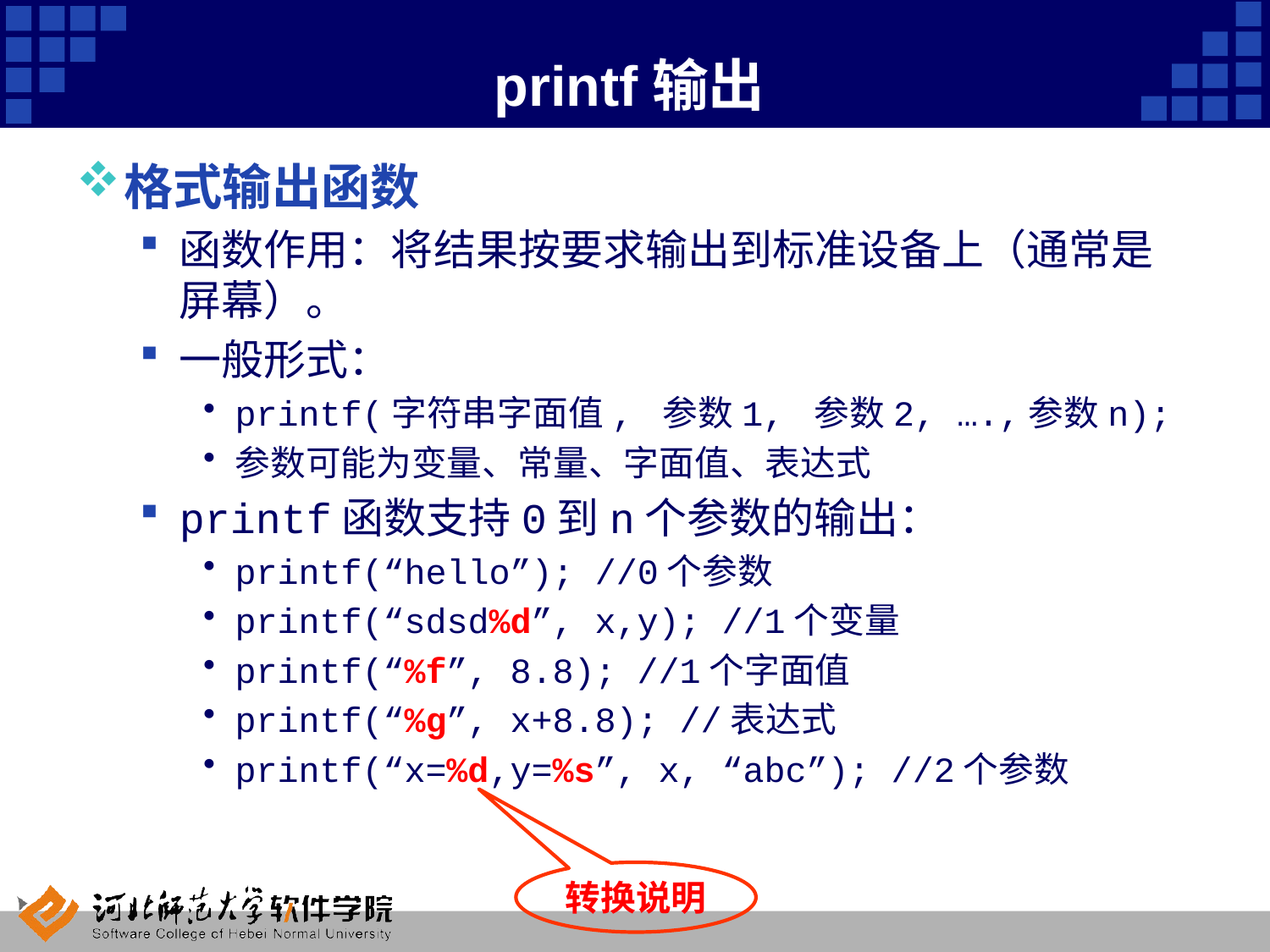

# printf输出
格式输出函数
函数作用：将结果按要求输出到标准设备上（通常是屏幕）。
一般形式：
printf(字符串字面值, 参数1, 参数2, ….,参数n);
参数可能为变量、常量、字面值、表达式
printf函数支持0到n个参数的输出：
printf(“hello”); //0个参数
printf(“sdsd%d”, x,y); //1个变量
printf(“%f”, 8.8); //1个字面值
printf(“%g”, x+8.8); //表达式
printf(“x=%d,y=%s”, x, “abc”); //2个参数

转换说明